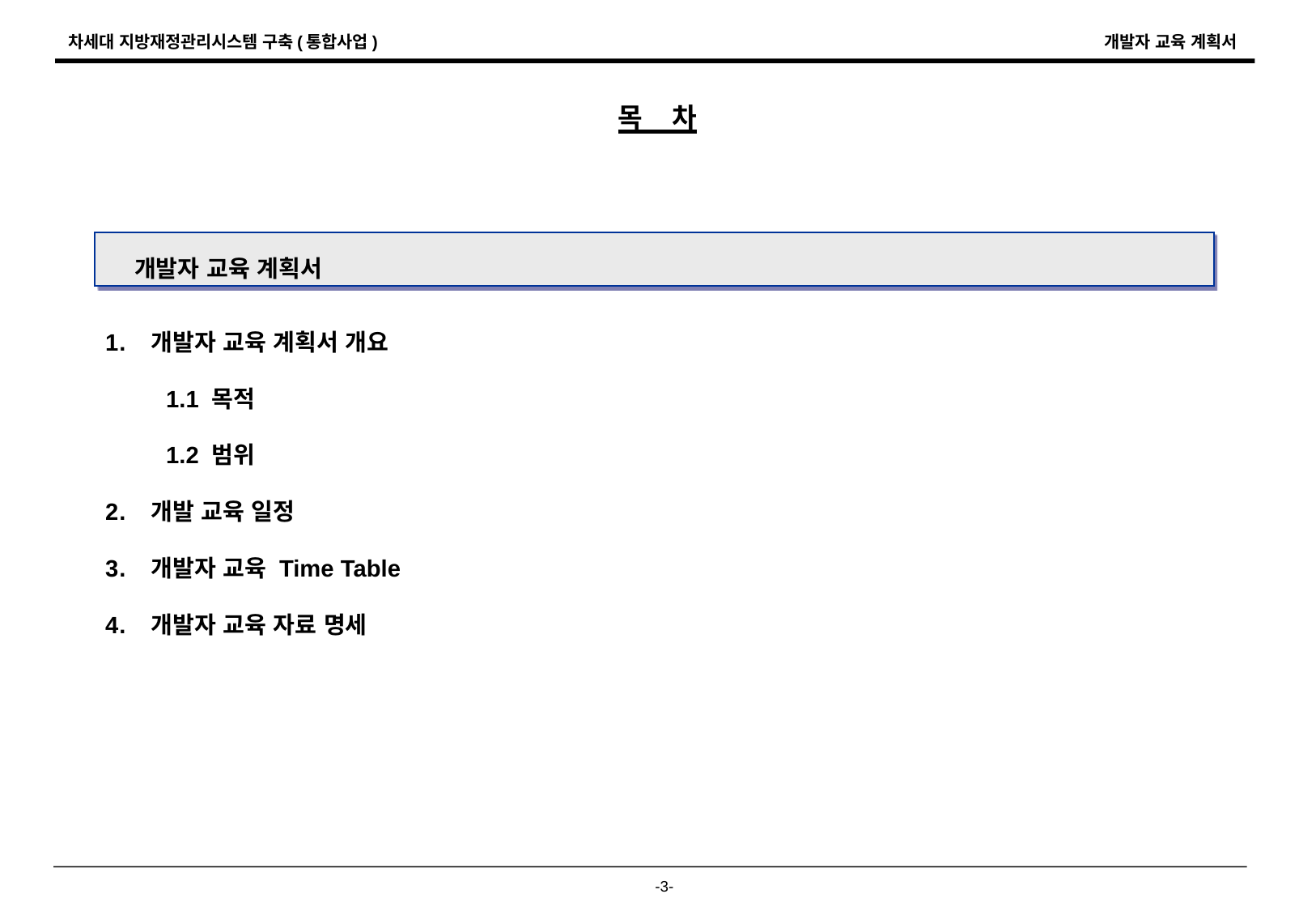

목    차
개발자 교육 계획서

개발자 교육 계획서 개요
1.1 목적
1.2 범위
개발 교육 일정
개발자 교육 Time Table
개발자 교육 자료 명세